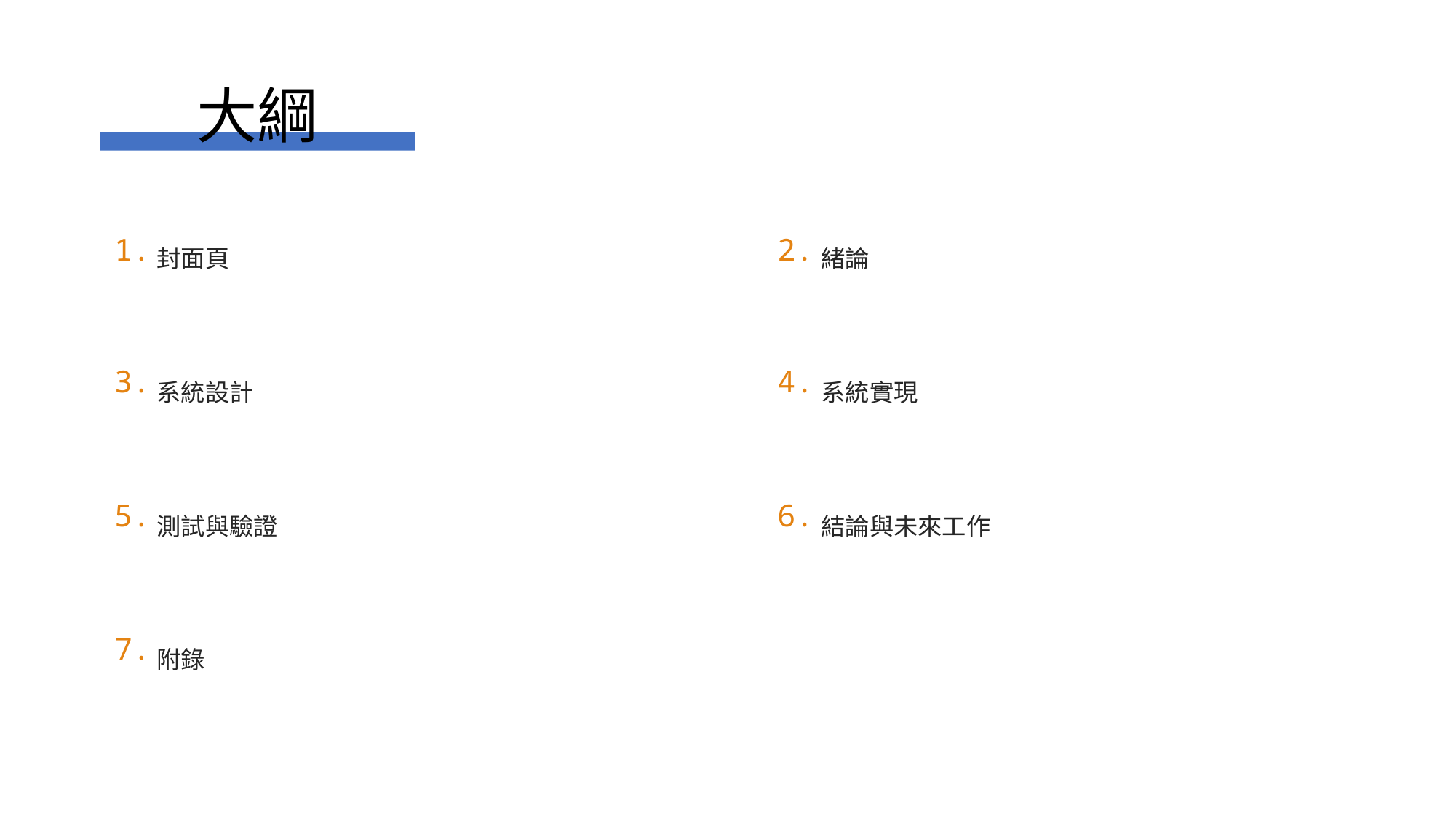

大綱

1.
2.
封面頁
緒論
3.
4.
系統設計
系統實現
5.
6.
測試與驗證
結論與未來工作
7.
附錄